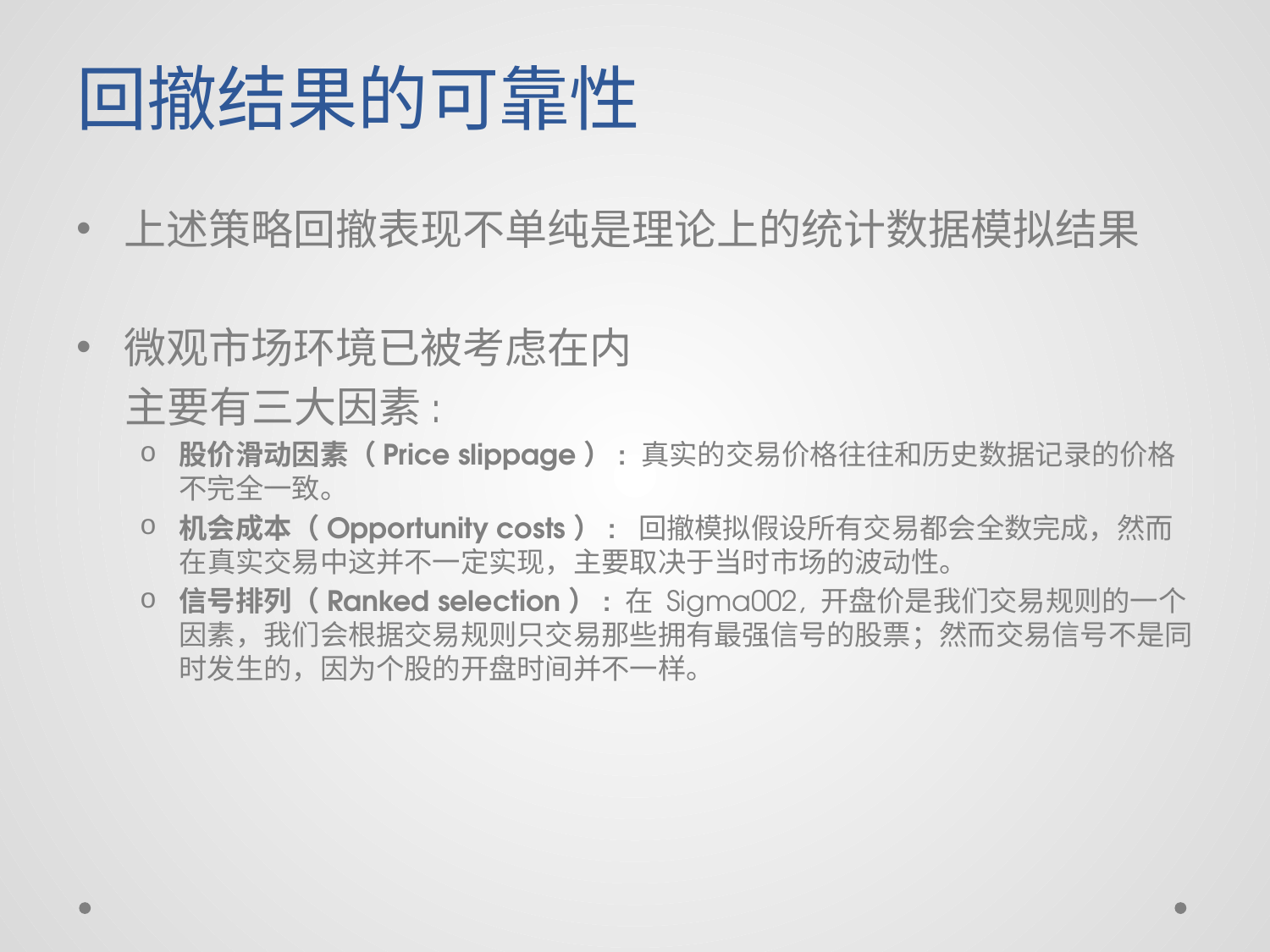

# 回撤结果的可靠性
上述策略回撤表现不单纯是理论上的统计数据模拟结果

微观市场环境已被考虑在内
    主要有三大因素:
股价滑动因素（Price slippage）: 真实的交易价格往往和历史数据记录的价格不完全一致。
机会成本（Opportunity costs）:  回撤模拟假设所有交易都会全数完成，然而在真实交易中这并不一定实现，主要取决于当时市场的波动性。
信号排列（Ranked selection）: 在 Sigma002, 开盘价是我们交易规则的一个因素，我们会根据交易规则只交易那些拥有最强信号的股票；然而交易信号不是同时发生的，因为个股的开盘时间并不一样。